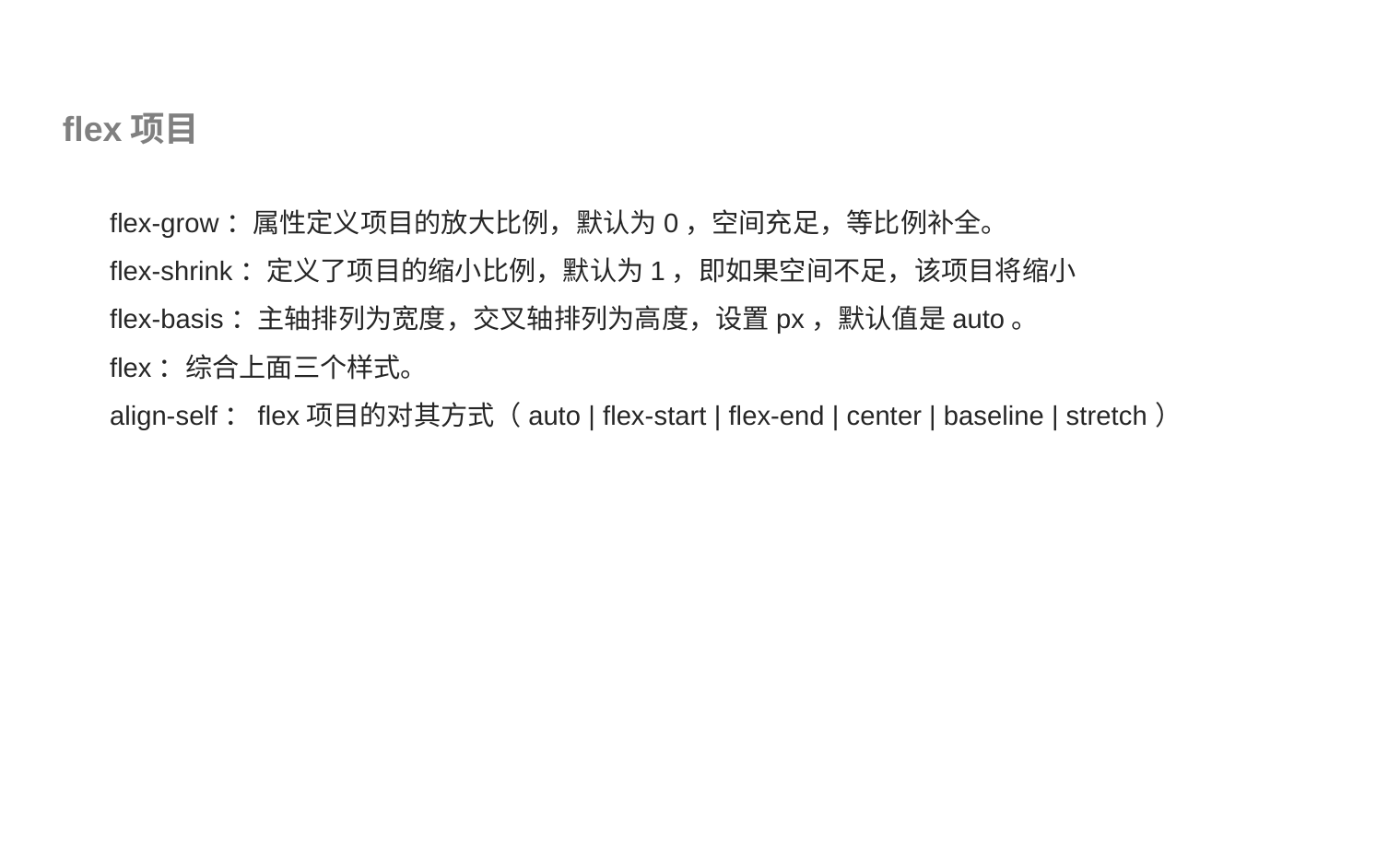

flex项目
flex-grow：属性定义项目的放大比例，默认为0，空间充足，等比例补全。
flex-shrink：定义了项目的缩小比例，默认为1，即如果空间不足，该项目将缩小
flex-basis：主轴排列为宽度，交叉轴排列为高度，设置px，默认值是auto。
flex：综合上面三个样式。
align-self：flex项目的对其方式（auto | flex-start | flex-end | center | baseline | stretch）